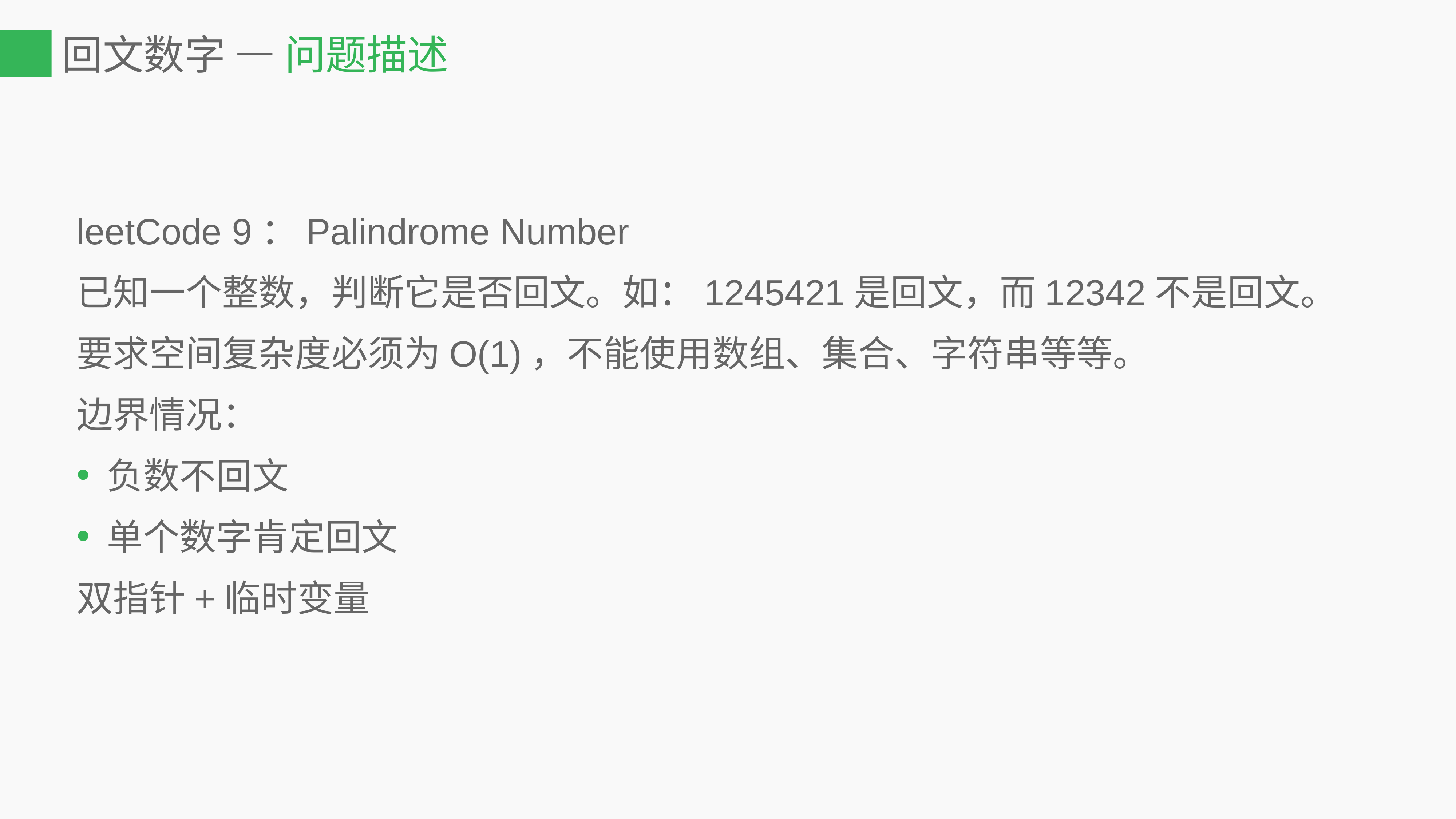

# 回文数字 — 问题描述
leetCode 9：Palindrome Number
已知一个整数，判断它是否回文。如：1245421是回文，而12342不是回文。
要求空间复杂度必须为O(1)，不能使用数组、集合、字符串等等。
边界情况：
负数不回文
单个数字肯定回文
双指针+临时变量